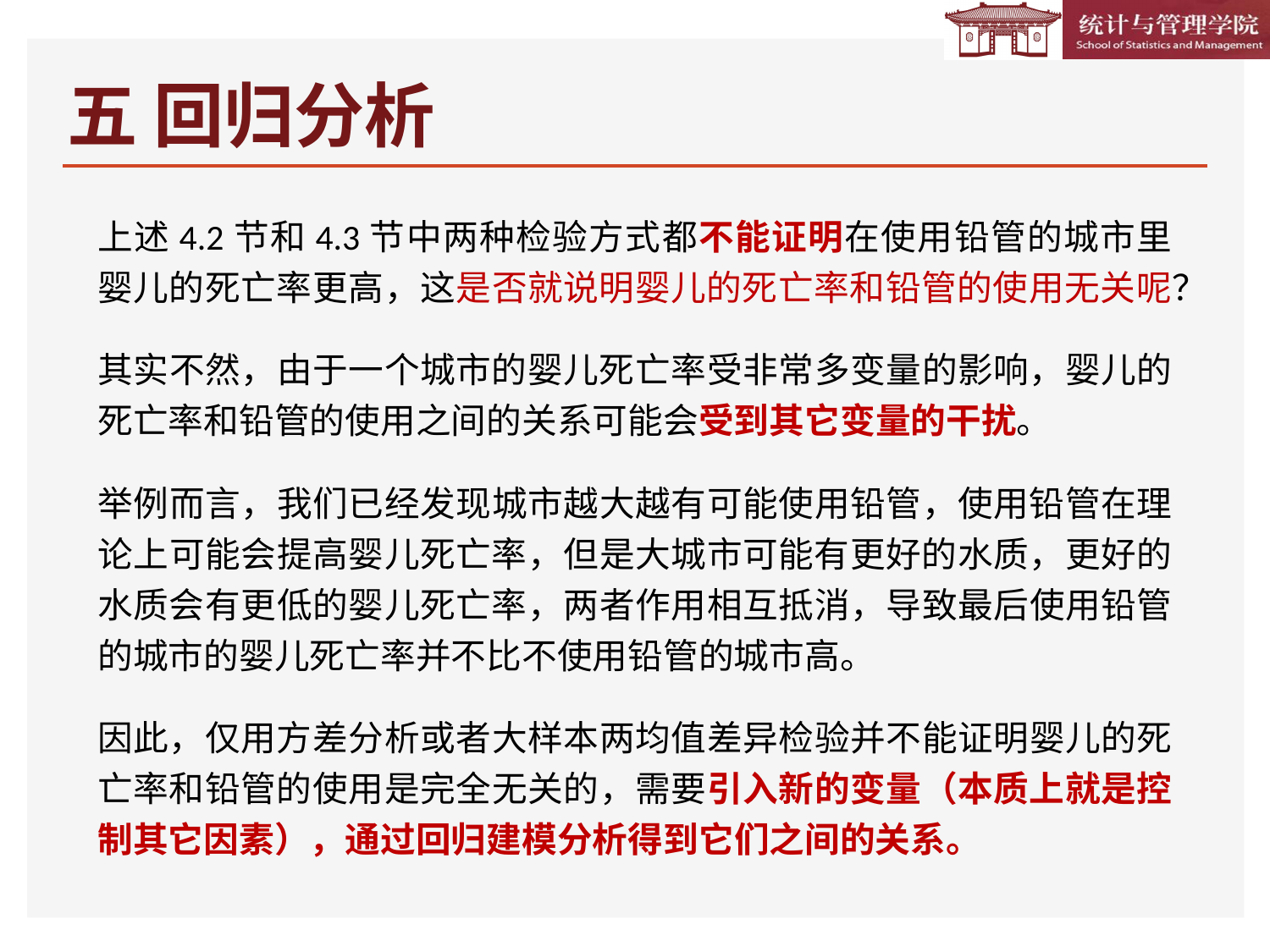

# 五 回归分析
上述4.2节和4.3节中两种检验方式都不能证明在使用铅管的城市里婴儿的死亡率更高，这是否就说明婴儿的死亡率和铅管的使用无关呢？
其实不然，由于一个城市的婴儿死亡率受非常多变量的影响，婴儿的死亡率和铅管的使用之间的关系可能会受到其它变量的干扰。
举例而言，我们已经发现城市越大越有可能使用铅管，使用铅管在理论上可能会提高婴儿死亡率，但是大城市可能有更好的水质，更好的水质会有更低的婴儿死亡率，两者作用相互抵消，导致最后使用铅管的城市的婴儿死亡率并不比不使用铅管的城市高。
因此，仅用方差分析或者大样本两均值差异检验并不能证明婴儿的死亡率和铅管的使用是完全无关的，需要引入新的变量（本质上就是控制其它因素），通过回归建模分析得到它们之间的关系。